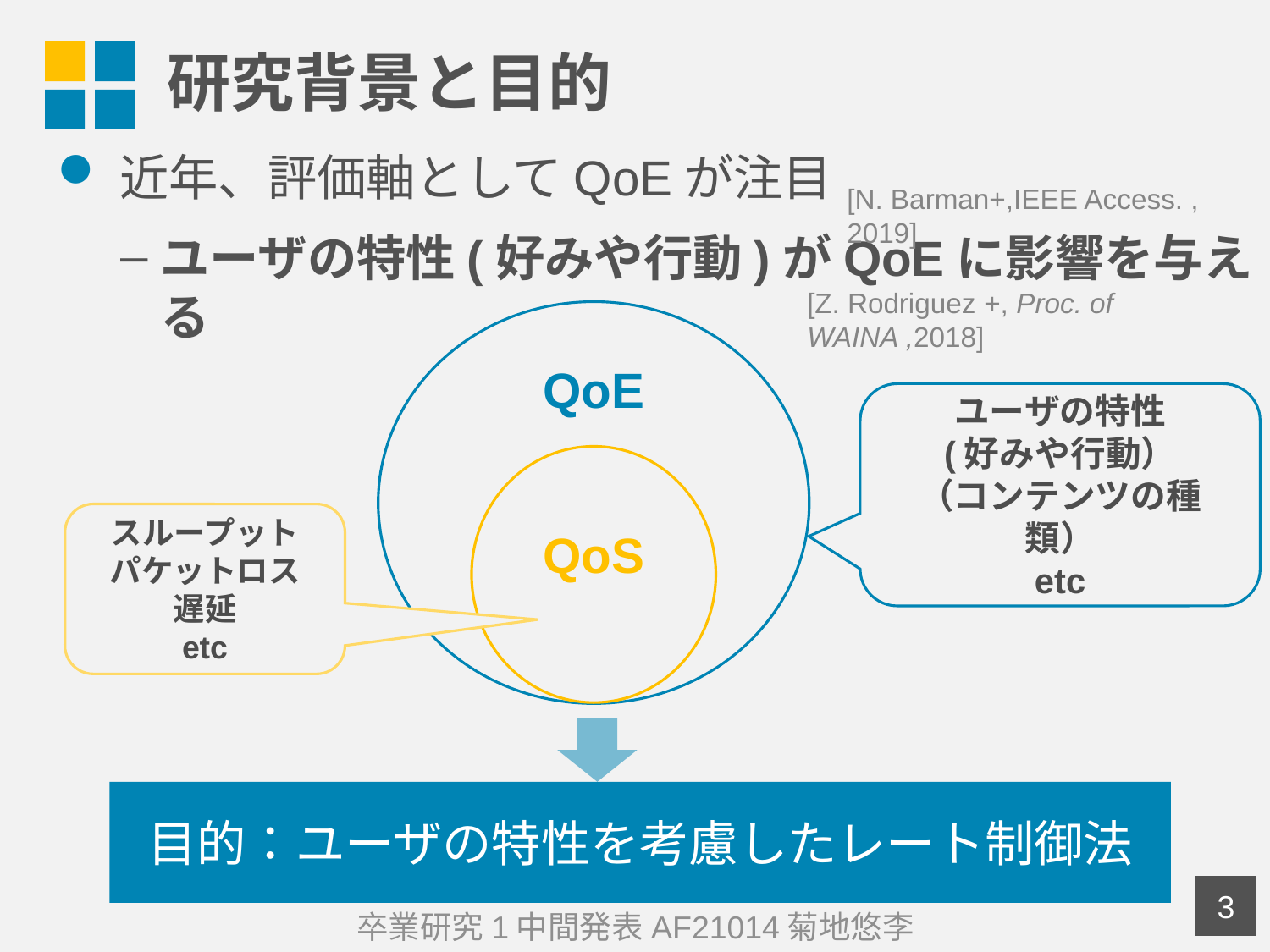

# 研究背景と目的
近年、評価軸としてQoEが注目
ユーザの特性(好みや行動)がQoEに影響を与える

[N. Barman+,IEEE Access. , 2019]
[Z. Rodriguez +, Proc. of WAINA ,2018]
QoE

ユーザの特性
(好みや行動）
（コンテンツの種類）
etc
QoS

スループット
パケットロス
遅延
etc

目的：ユーザの特性を考慮したレート制御法
3
卒業研究1中間発表AF21014菊地悠李